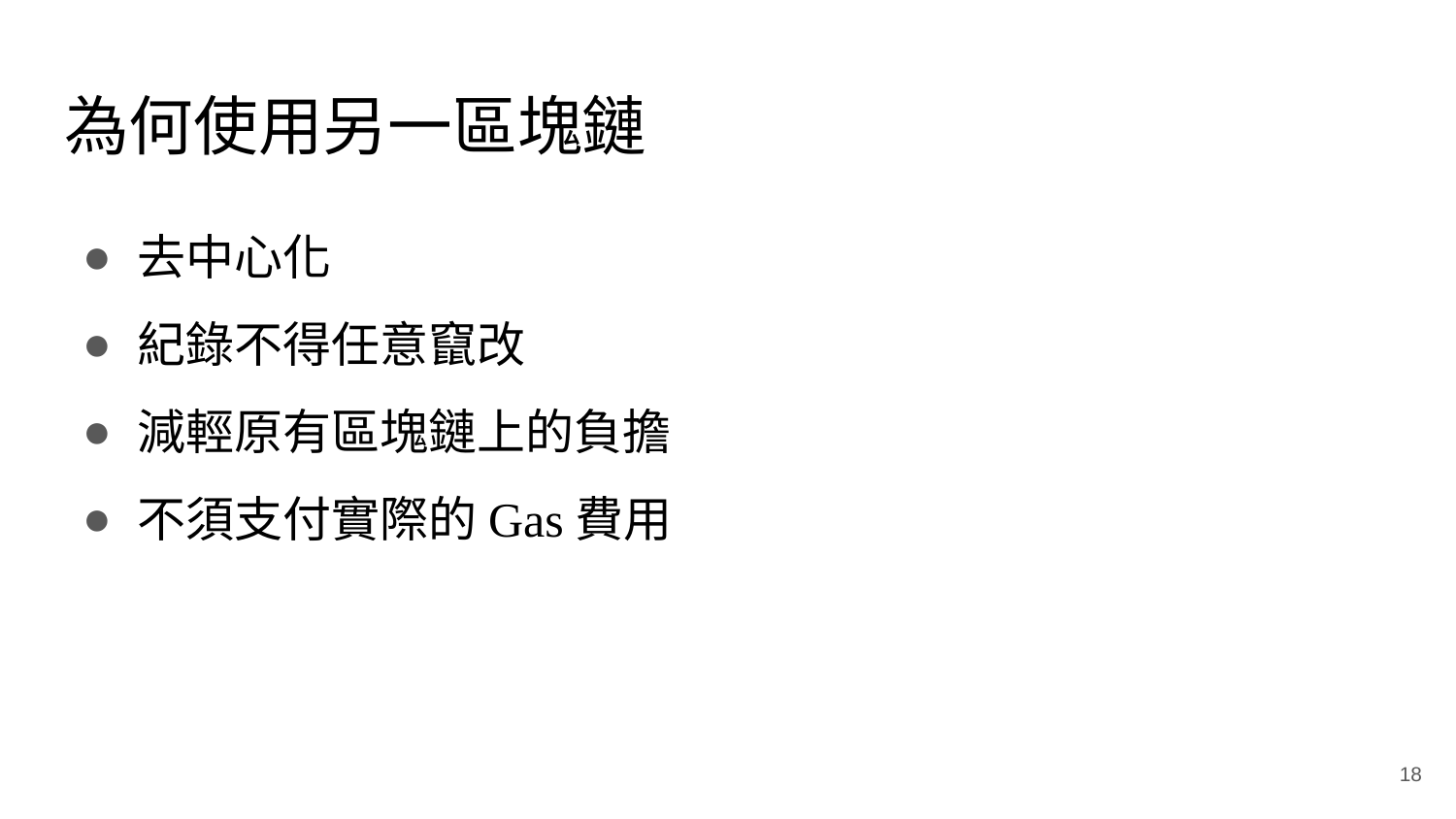

# 為何使用另一區塊鏈
去中心化
紀錄不得任意竄改
減輕原有區塊鏈上的負擔
不須支付實際的Gas費用

18